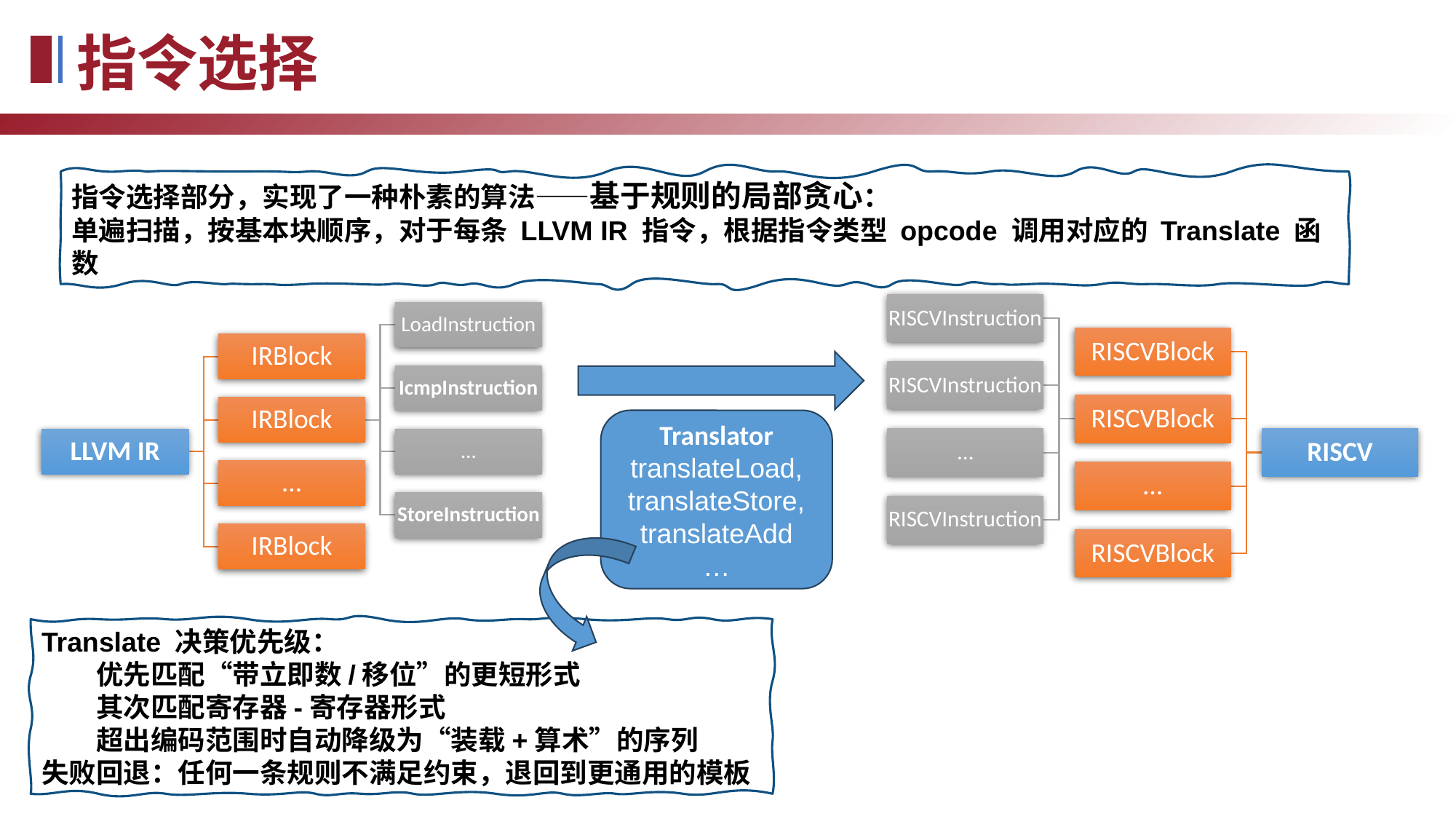

指令选择

指令选择部分，实现了一种朴素的算法——基于规则的局部贪心：
单遍扫描，按基本块顺序，对于每条 LLVM IR 指令，根据指令类型 opcode 调用对应的 Translate 函数
LLVM IR
IRBlock
IRBlock
LoadInstruction
IcmpInstruction
…
StoreInstruction
…
IRBlock
RISCV
RISCVBlock
RISCVBlock
RISCVInstruction
RISCVInstruction
…
RISCVInstruction
…
RISCVBlock

Translator
translateLoad, translateStore, translateAdd
…

Translate 决策优先级：
优先匹配“带立即数/移位”的更短形式
其次匹配寄存器-寄存器形式
超出编码范围时自动降级为“装载+算术”的序列
失败回退：任何一条规则不满足约束，退回到更通用的模板